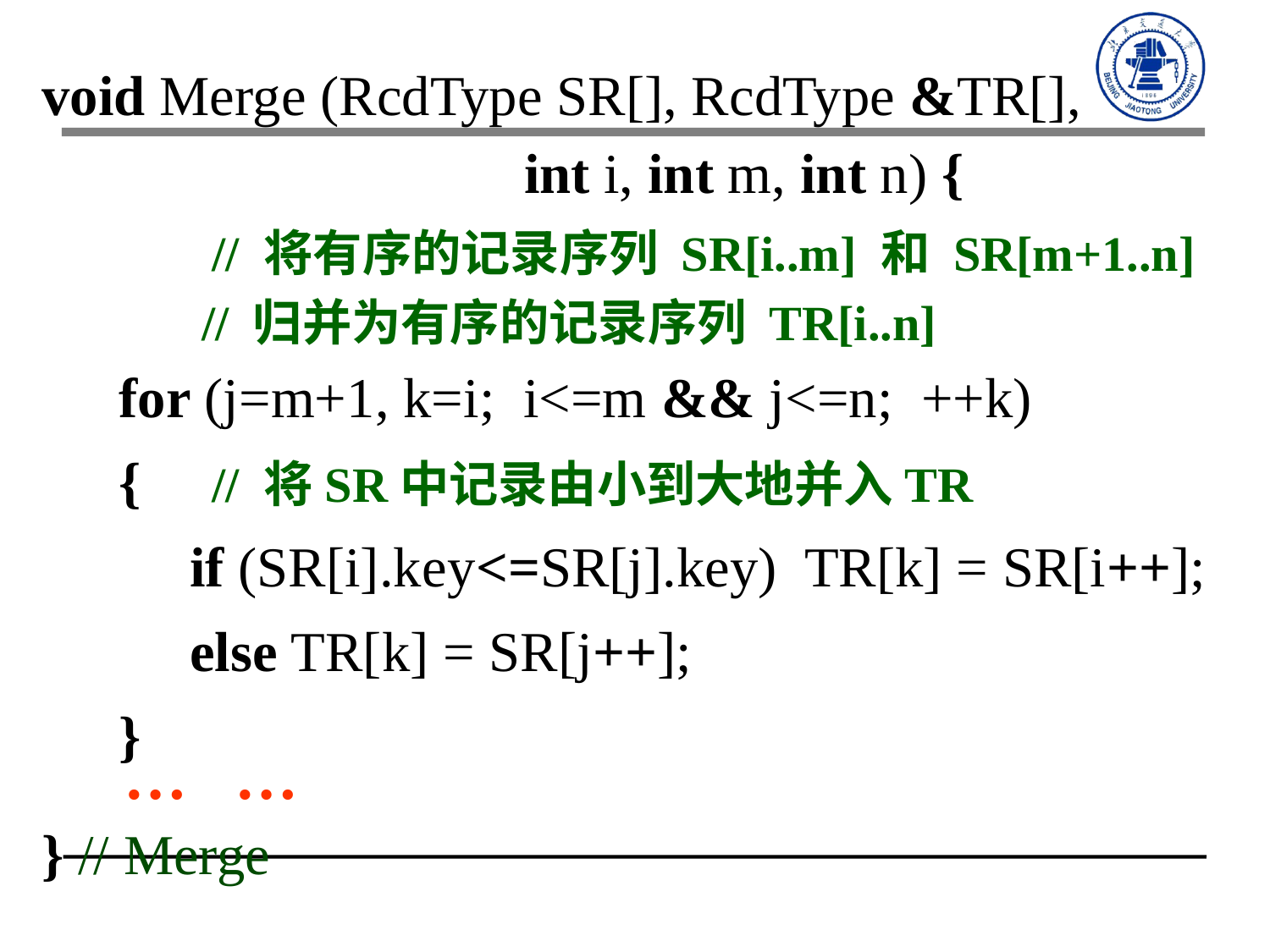

void Merge (RcdType SR[], RcdType &TR[],
                                  int i, int m, int n) {
            // 将有序的记录序列 SR[i..m] 和 SR[m+1..n]
             // 归并为有序的记录序列 TR[i..n]

} // Merge
  for (j=m+1, k=i;  i<=m && j<=n;  ++k)
  {     // 将SR中记录由小到大地并入TR
       if (SR[i].key<=SR[j].key)  TR[k] = SR[i++];
       else TR[k] = SR[j++];
  }
       …   …